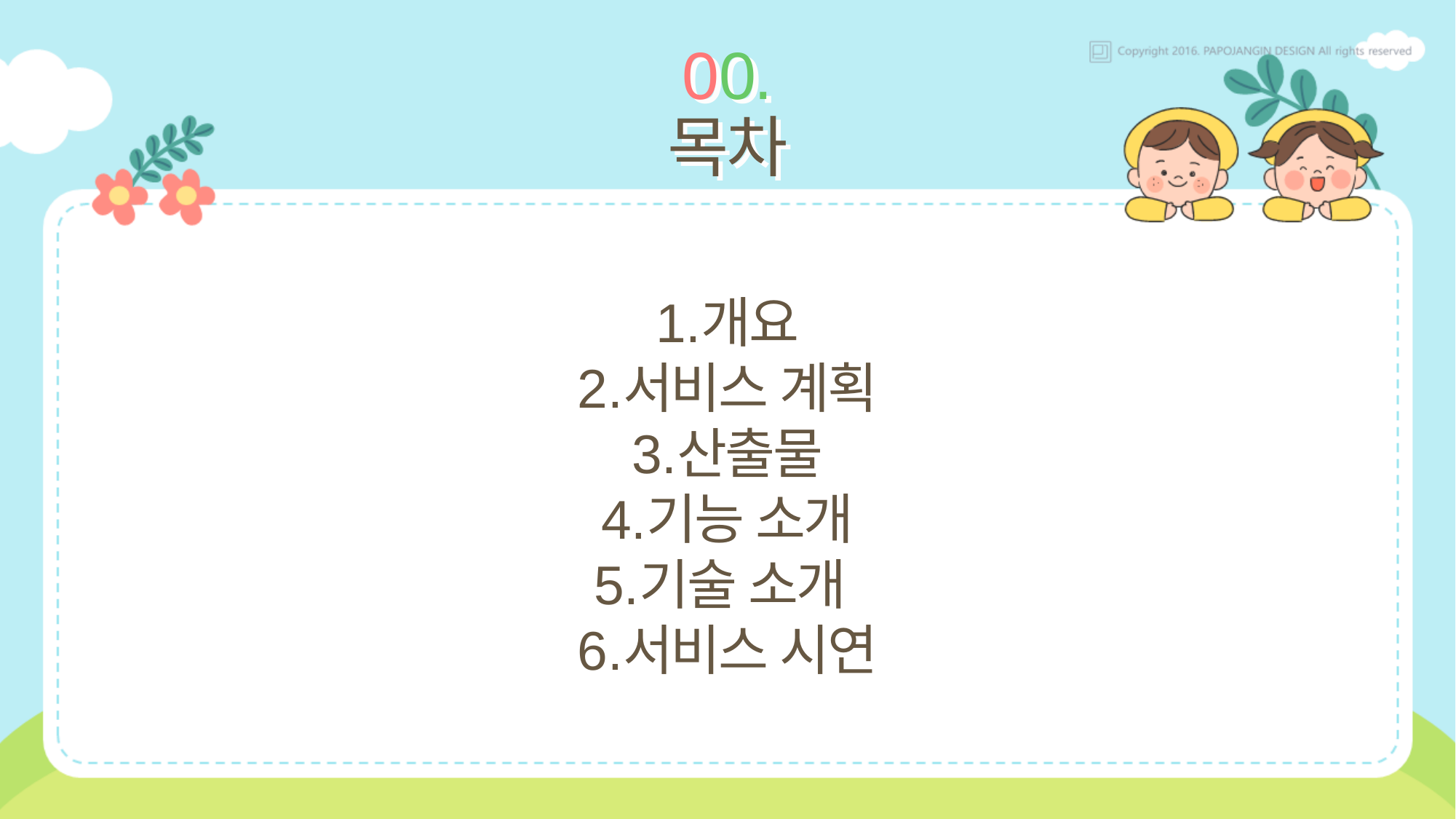

# 00. 목차
개요
서비스 계획
산출물
기능 소개
기술 소개
서비스 시연